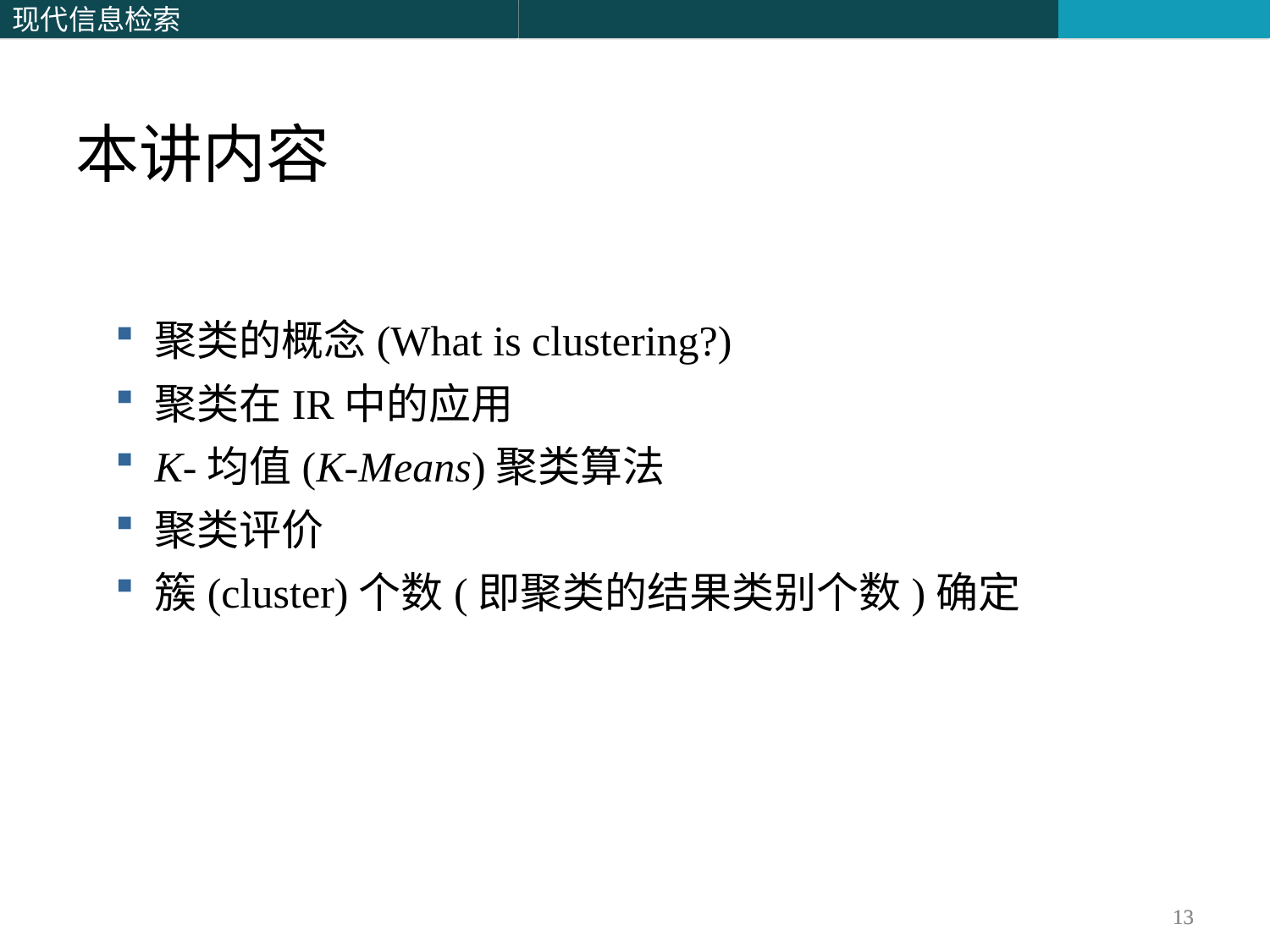

本讲内容
聚类的概念(What is clustering?)
聚类在IR中的应用
K-均值(K-Means)聚类算法
聚类评价
簇(cluster)个数(即聚类的结果类别个数)确定
13
13